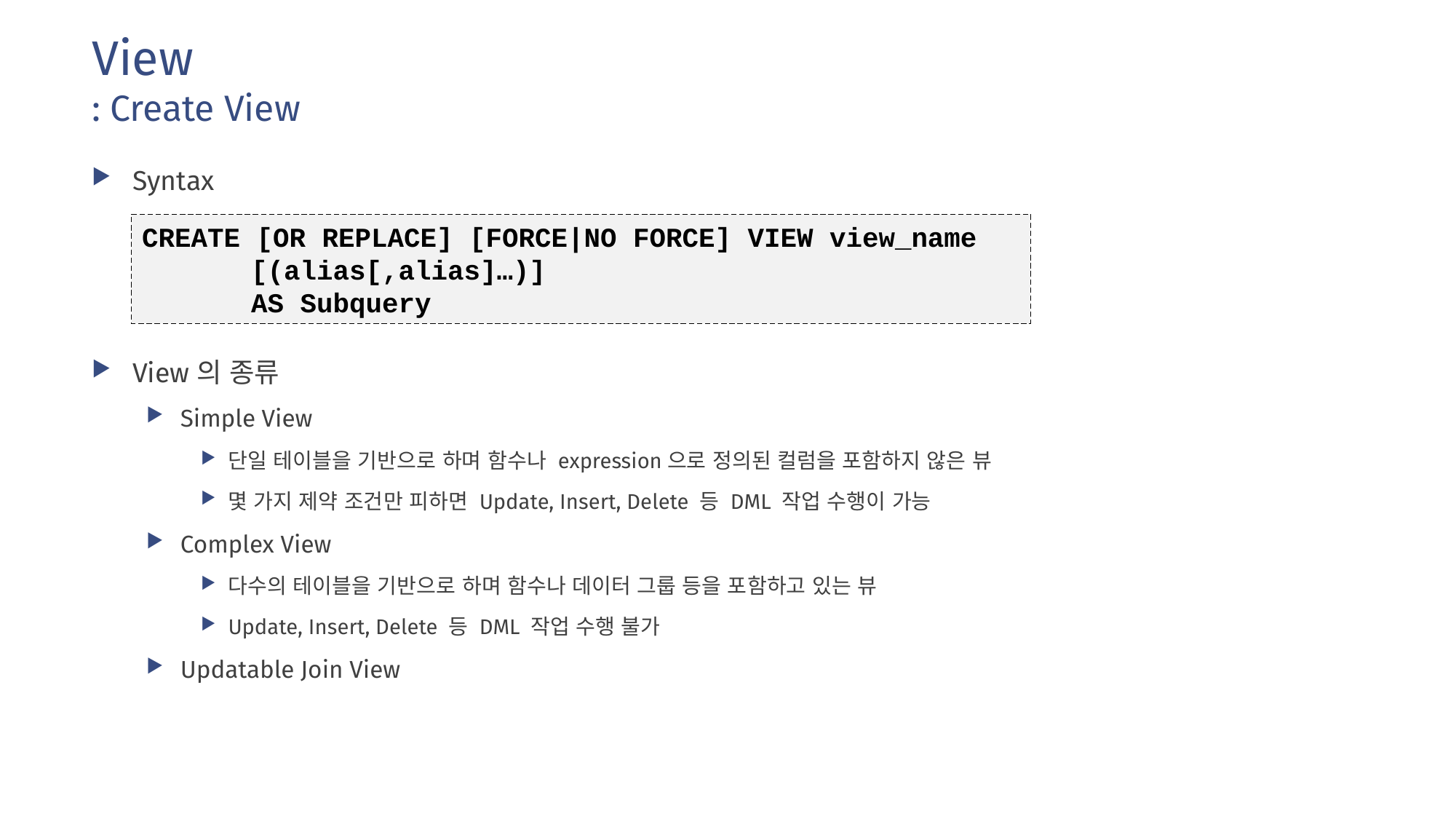

# View : Create View
Syntax

View의 종류
Simple View
단일 테이블을 기반으로 하며 함수나 expression으로 정의된 컬럼을 포함하지 않은 뷰
몇 가지 제약 조건만 피하면 Update, Insert, Delete 등 DML 작업 수행이 가능
Complex View
다수의 테이블을 기반으로 하며 함수나 데이터 그룹 등을 포함하고 있는 뷰
Update, Insert, Delete 등 DML 작업 수행 불가
Updatable Join View
CREATE [OR REPLACE] [FORCE|NO FORCE] VIEW view_name
	[(alias[,alias]…)]
	AS Subquery